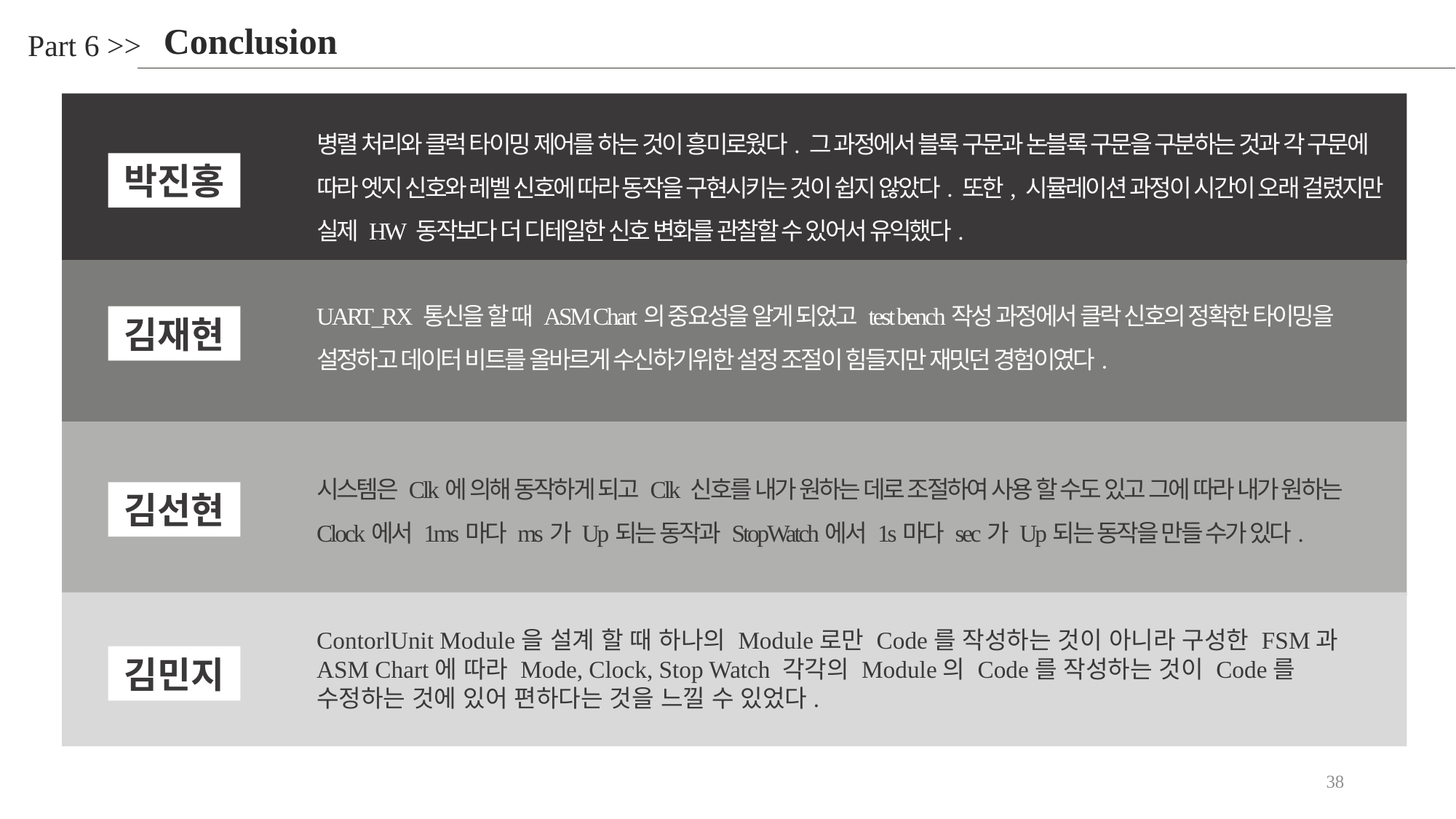

Conclusion
Part 6 >>

병렬 처리와 클럭 타이밍 제어를 하는 것이 흥미로웠다. 그 과정에서 블록 구문과 논블록 구문을 구분하는 것과 각 구문에 따라 엣지 신호와 레벨 신호에 따라 동작을 구현시키는 것이 쉽지 않았다. 또한, 시뮬레이션 과정이 시간이 오래 걸렸지만 실제 HW 동작보다 더 디테일한 신호 변화를 관찰할 수 있어서 유익했다.
박진홍

UART_RX 통신을 할 때 ASM Chart의 중요성을 알게 되었고 test bench작성 과정에서 클락 신호의 정확한 타이밍을 설정하고 데이터 비트를 올바르게 수신하기위한 설정 조절이 힘들지만 재밋던 경험이였다.
김재현

시스템은 Clk에 의해 동작하게 되고 Clk 신호를 내가 원하는 데로 조절하여 사용 할 수도 있고 그에 따라 내가 원하는 Clock에서 1ms마다 ms가 Up되는 동작과 StopWatch에서 1s마다 sec가 Up되는 동작을 만들 수가 있다.
김선현

ContorlUnit Module을 설계 할 때 하나의 Module로만 Code를 작성하는 것이 아니라 구성한 FSM과 ASM Chart에 따라 Mode, Clock, Stop Watch 각각의 Module의 Code를 작성하는 것이 Code를 수정하는 것에 있어 편하다는 것을 느낄 수 있었다.
김민지
38